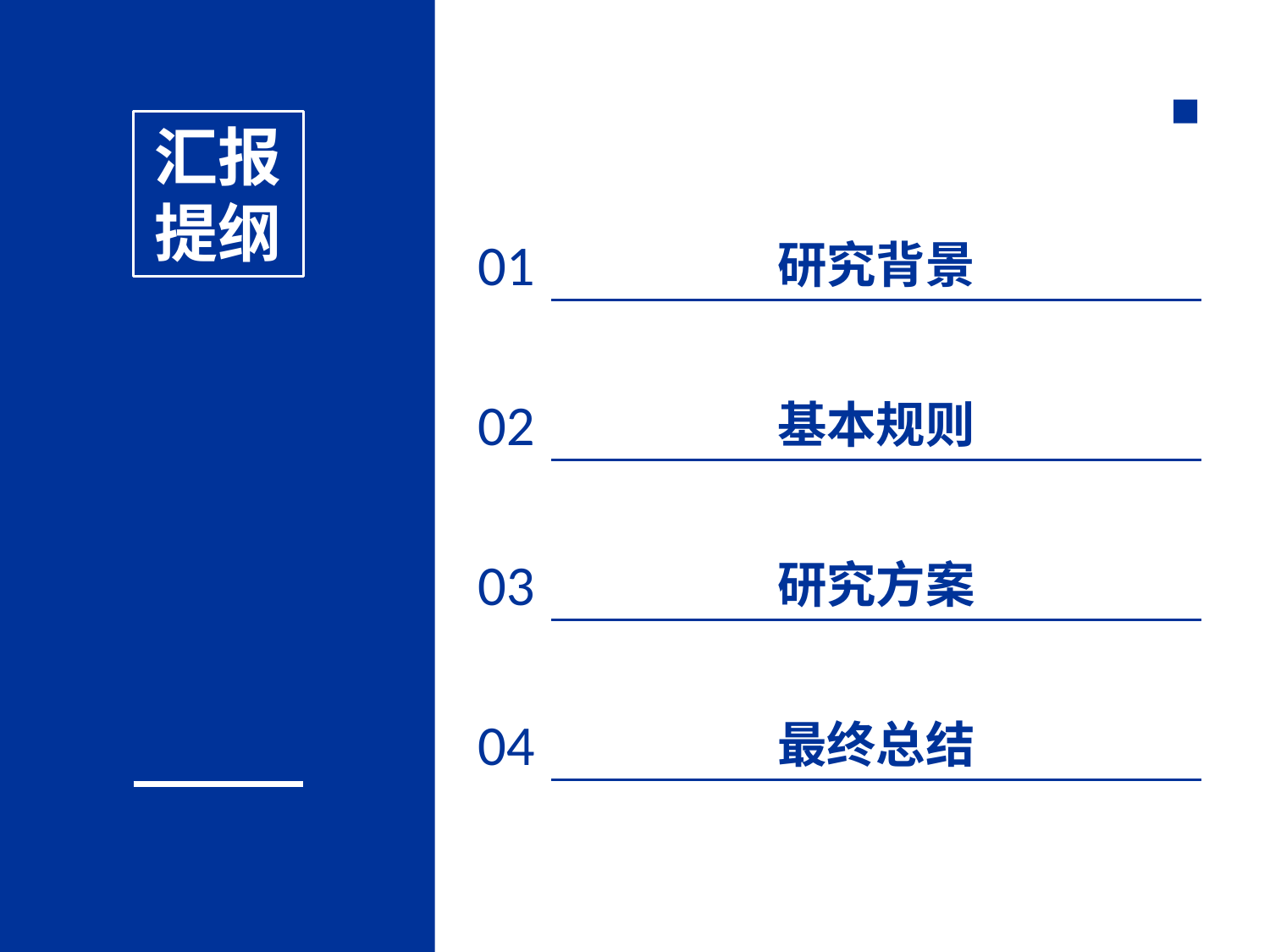

汇报
提纲
01
研究背景
02
基本规则
03
研究方案
04
最终总结